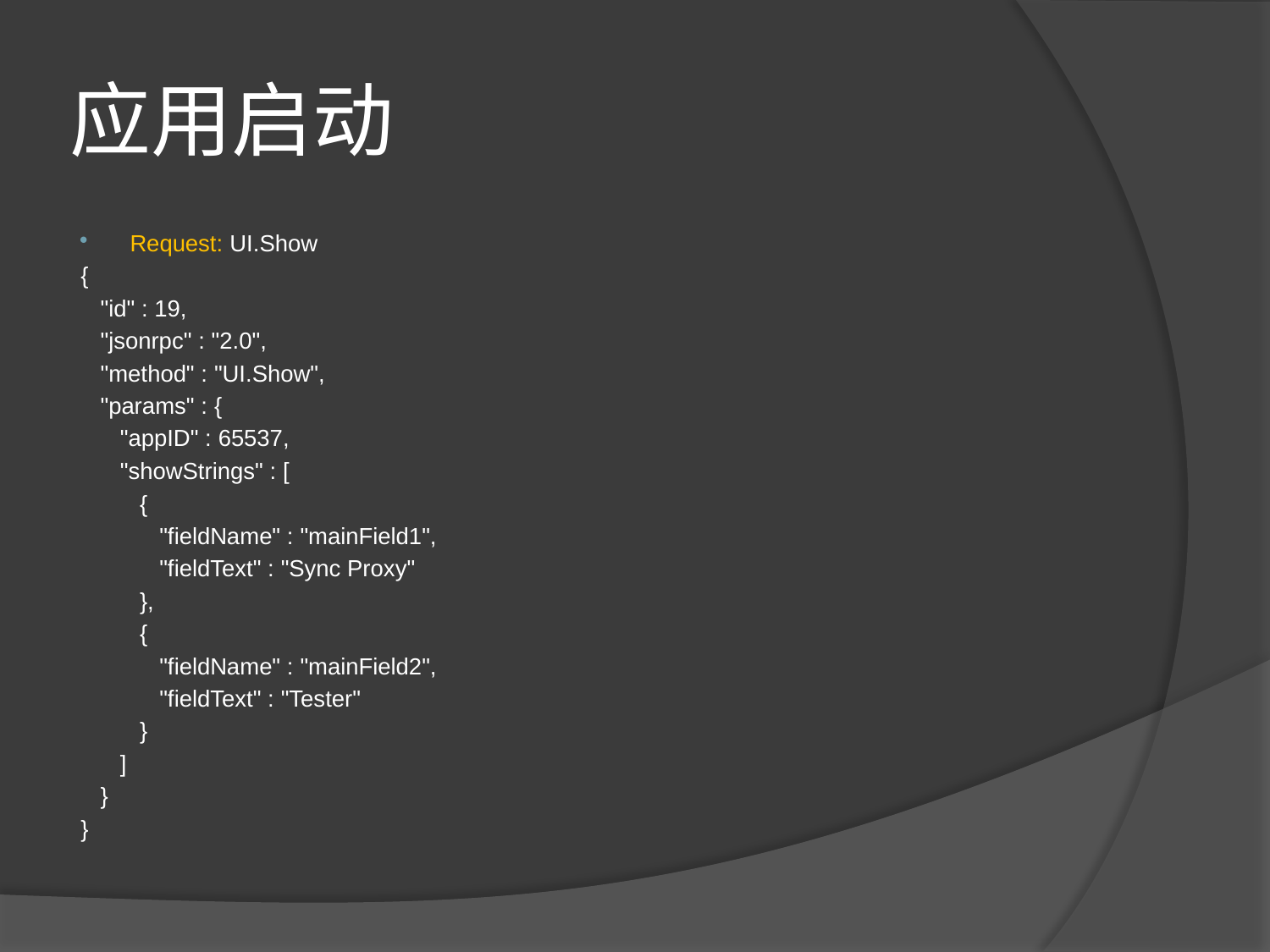

# 应用启动
Request: UI.Show
{
   "id" : 19,
   "jsonrpc" : "2.0",
   "method" : "UI.Show",
   "params" : {
      "appID" : 65537,
      "showStrings" : [
         {
            "fieldName" : "mainField1",
            "fieldText" : "Sync Proxy"
         },
         {
            "fieldName" : "mainField2",
            "fieldText" : "Tester"
         }
      ]
   }
}